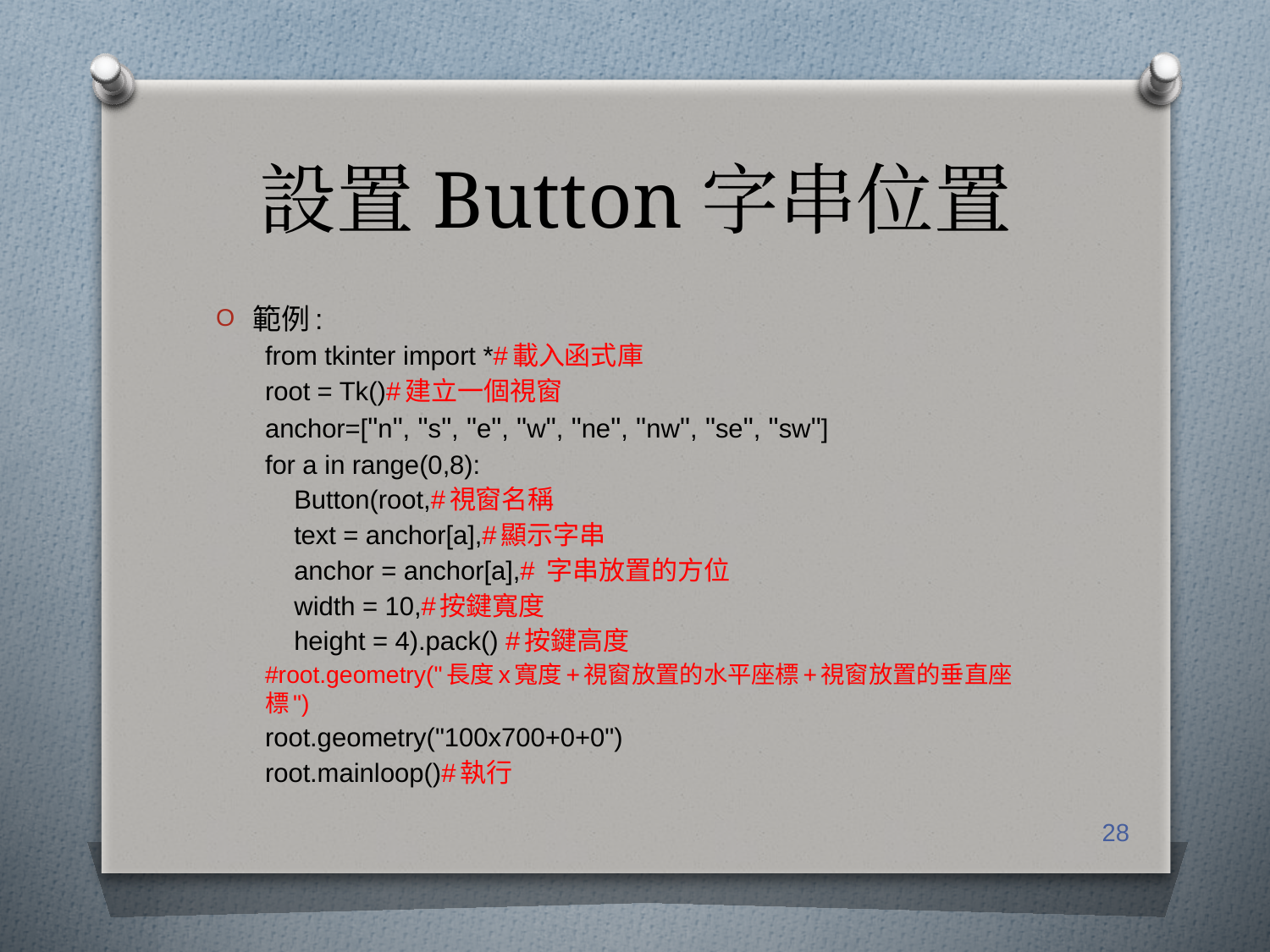

# 設置Button字串位置
範例:
from tkinter import *#載入函式庫
root = Tk()#建立一個視窗
anchor=["n", "s", "e", "w", "ne", "nw", "se", "sw"]
for a in range(0,8):
    Button(root,#視窗名稱
    text = anchor[a],#顯示字串
    anchor = anchor[a],# 字串放置的方位
    width = 10,#按鍵寬度
    height = 4).pack() #按鍵高度
#root.geometry("長度x寬度+視窗放置的水平座標+視窗放置的垂直座標")
root.geometry("100x700+0+0")
root.mainloop()#執行

28